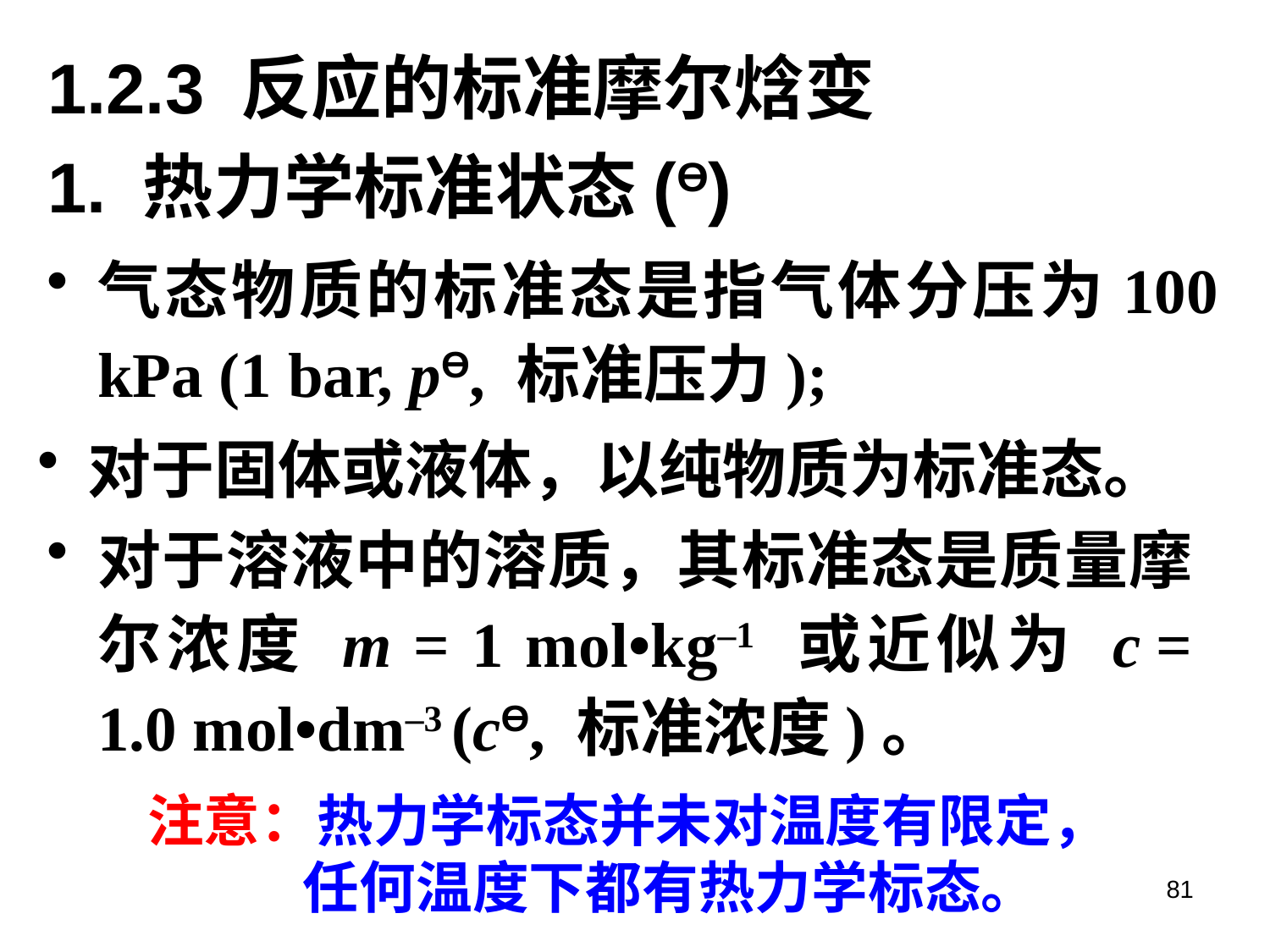

# 1.2.3 反应的标准摩尔焓变
1. 热力学标准状态(Ɵ)
气态物质的标准态是指气体分压为100 kPa (1 bar, pƟ, 标准压力);
对于固体或液体，以纯物质为标准态。
对于溶液中的溶质，其标准态是质量摩尔浓度 m = 1 mol•kg–1 或近似为 c = 1.0 mol•dm–3 (cƟ, 标准浓度)。
注意：热力学标态并未对温度有限定，
           任何温度下都有热力学标态。
81